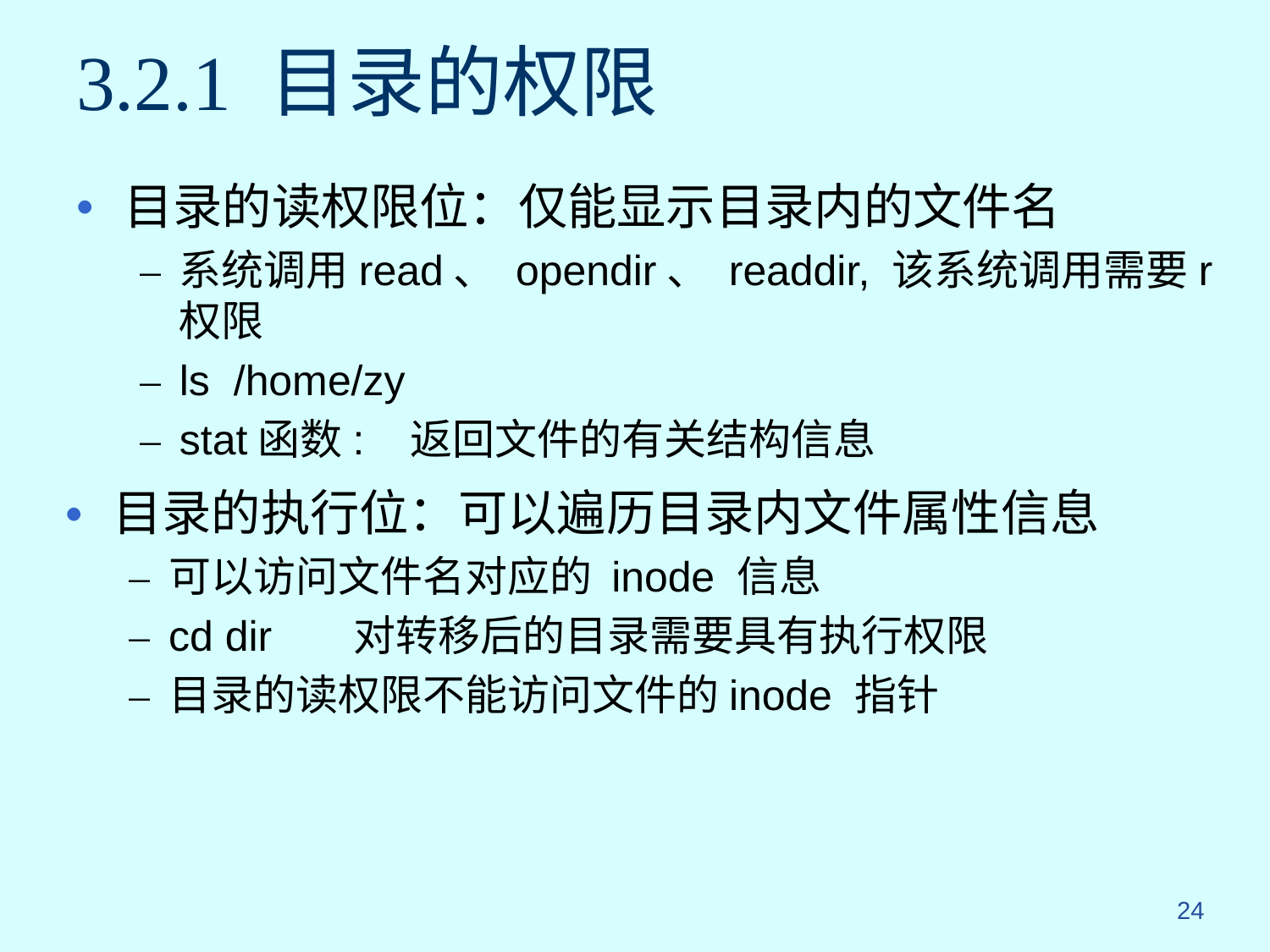

# 3.2.1 目录的权限
目录的读权限位：仅能显示目录内的文件名
系统调用read、 opendir、 readdir, 该系统调用需要r权限
ls  /home/zy
stat函数:   返回文件的有关结构信息
目录的执行位：可以遍历目录内文件属性信息
可以访问文件名对应的 inode 信息
cd dir      对转移后的目录需要具有执行权限
目录的读权限不能访问文件的inode 指针
24
24